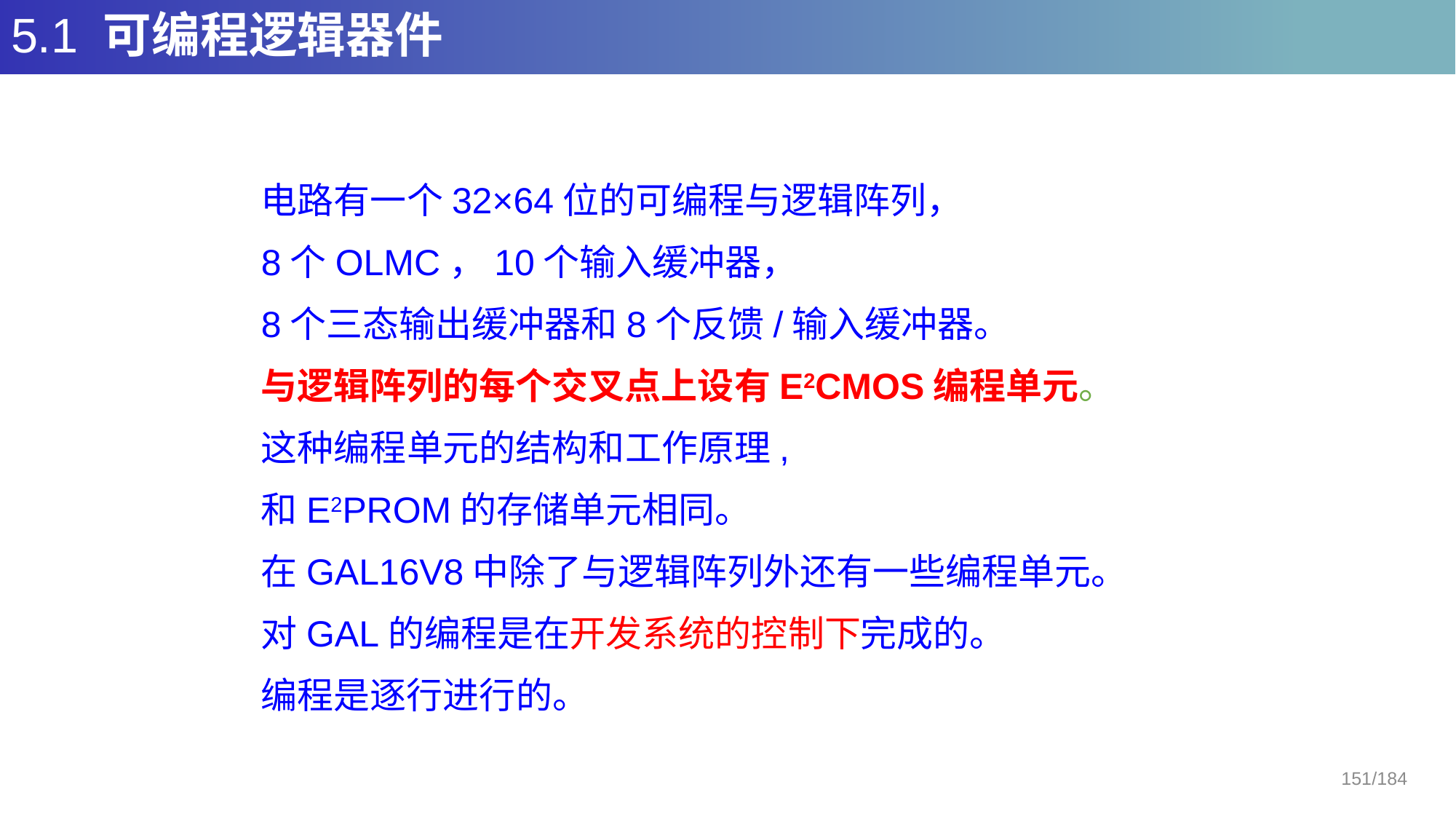

# 5.1 可编程逻辑器件
电路有一个32×64位的可编程与逻辑阵列，
8个OLMC，10个输入缓冲器，
8个三态输出缓冲器和8个反馈/输入缓冲器。
与逻辑阵列的每个交叉点上设有E2CMOS编程单元。
这种编程单元的结构和工作原理,
和E2PROM的存储单元相同。
在GAL16V8中除了与逻辑阵列外还有一些编程单元。
对GAL的编程是在开发系统的控制下完成的。
编程是逐行进行的。
151/184